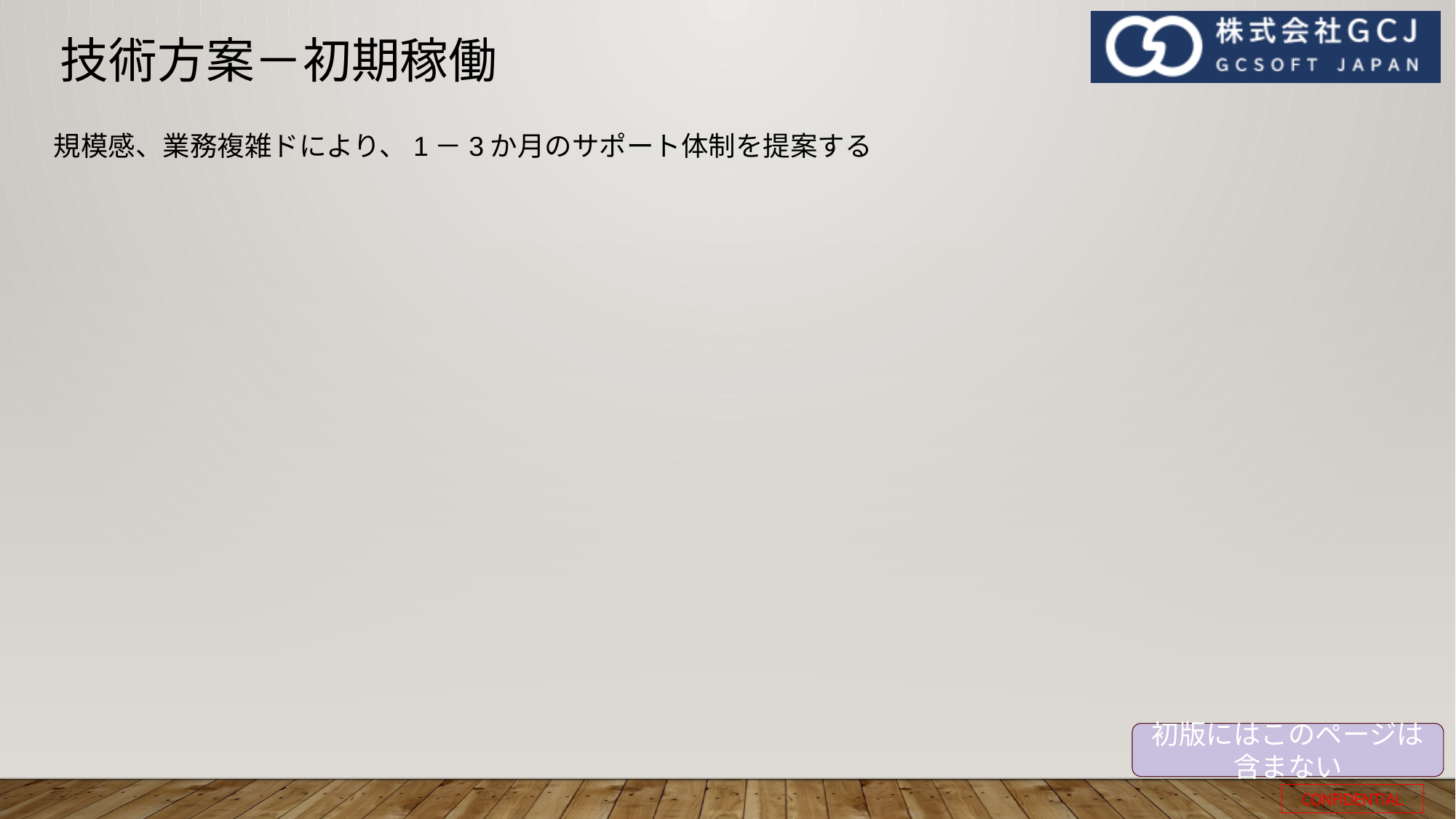

# 技術方案－初期稼働
規模感、業務複雑ドにより、1－3か月のサポート体制を提案する
初版にはこのページは含まない